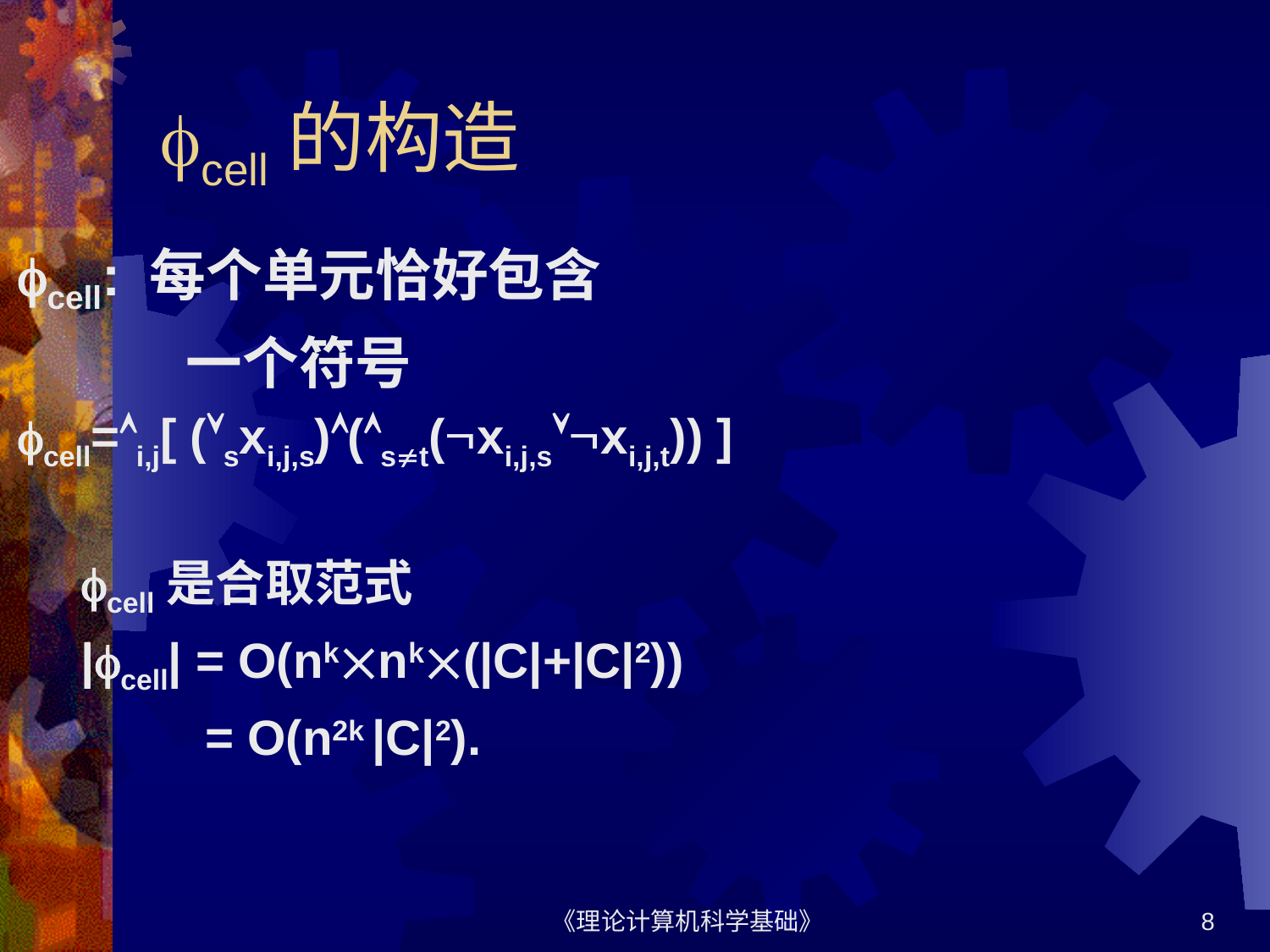

# φcell的构造
φcell: 每个单元恰好包含
            一个符号
φcell=∧i,j[ (∨sxi,j,s)∧(∧s≠t(¬xi,j,s∨¬xi,j,t)) ]

φcell是合取范式
|φcell| = O(nk×nk×(|C|+|C|2))
         = O(n2k |C|2).
《理论计算机科学基础》
8